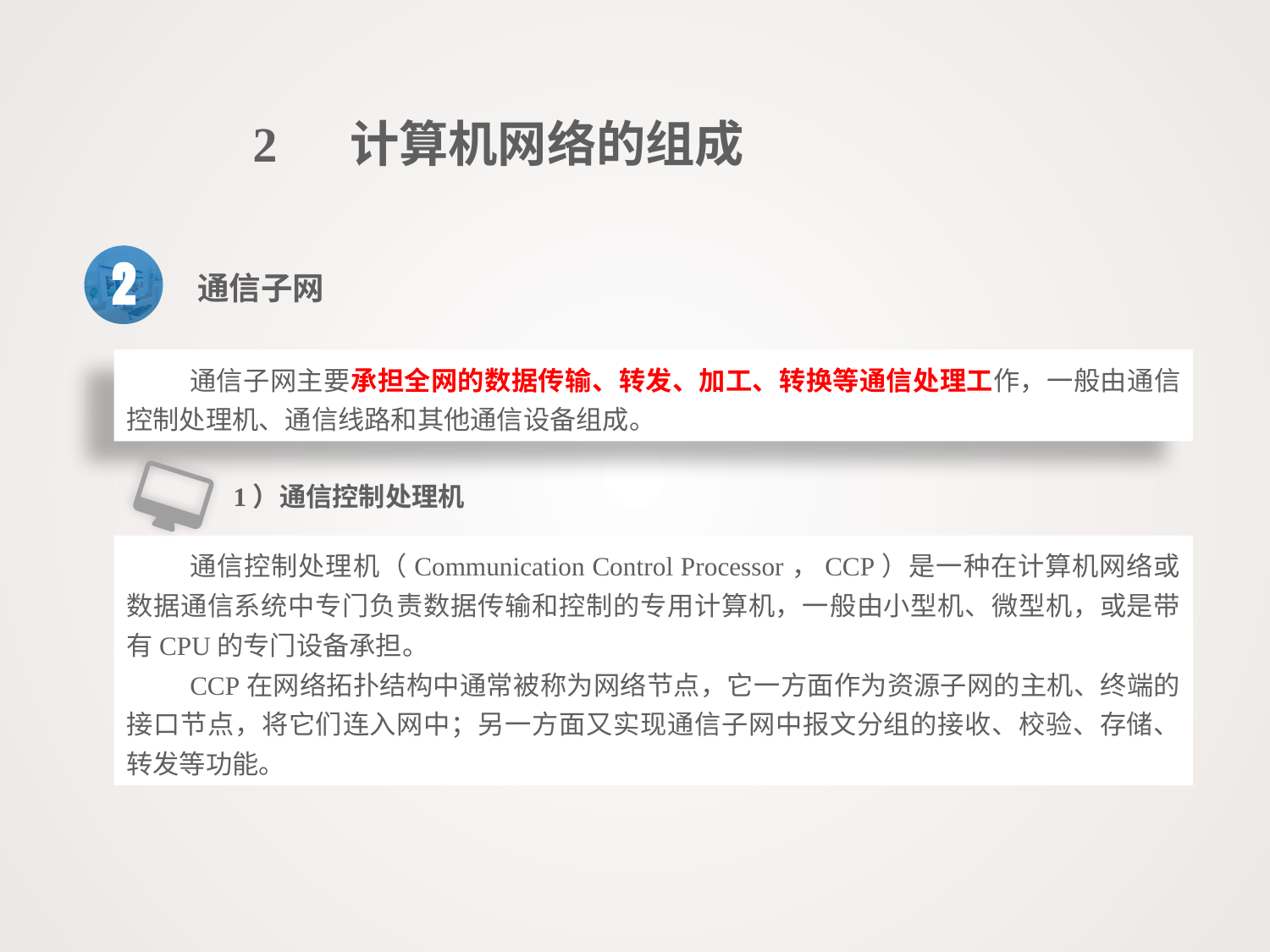

2　 计算机网络的组成

2
通信子网
通信子网主要承担全网的数据传输、转发、加工、转换等通信处理工作，一般由通信控制处理机、通信线路和其他通信设备组成。

1）通信控制处理机
通信控制处理机（Communication Control Processor，CCP）是一种在计算机网络或数据通信系统中专门负责数据传输和控制的专用计算机，一般由小型机、微型机，或是带有CPU的专门设备承担。
CCP在网络拓扑结构中通常被称为网络节点，它一方面作为资源子网的主机、终端的接口节点，将它们连入网中；另一方面又实现通信子网中报文分组的接收、校验、存储、转发等功能。